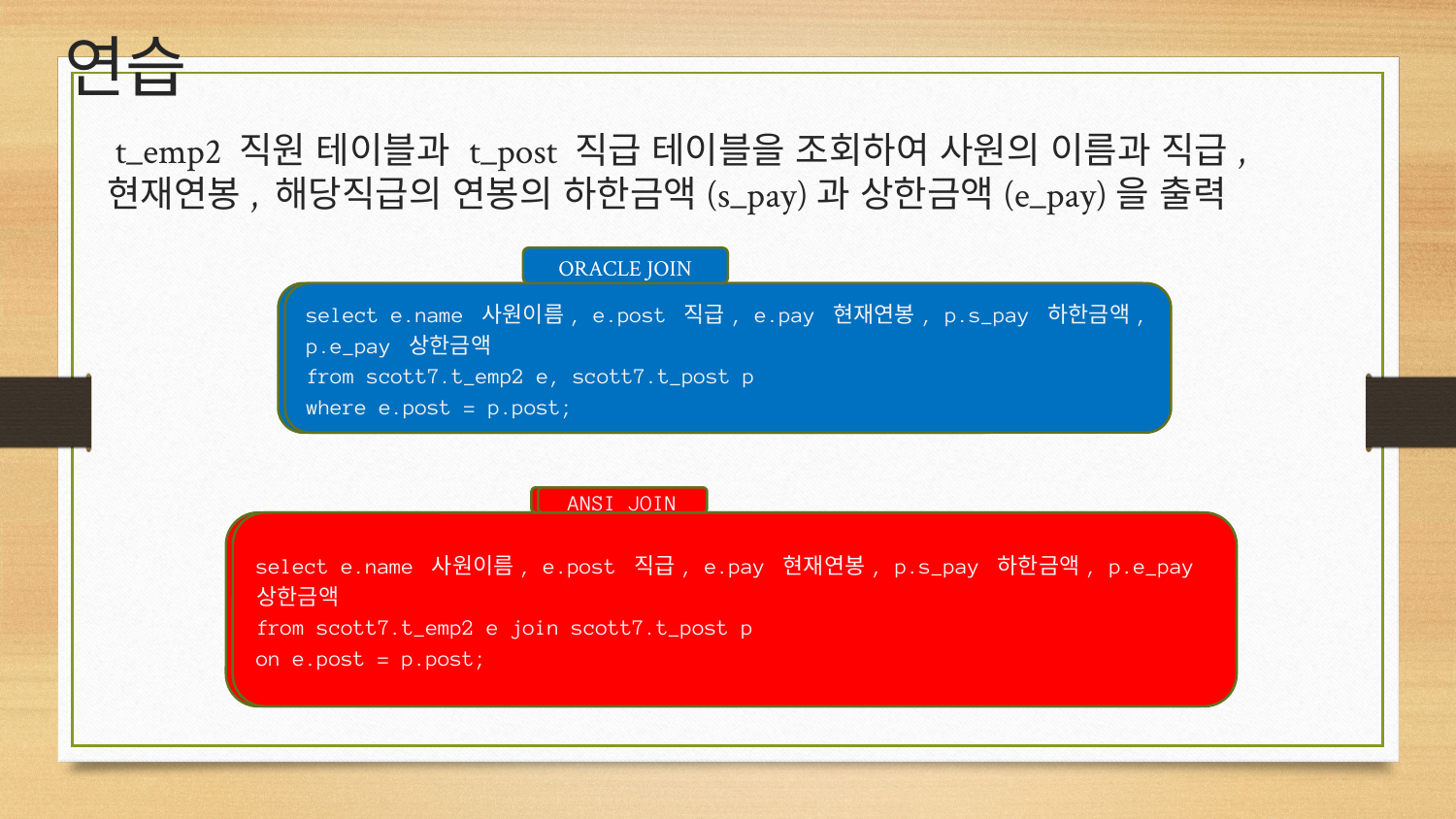

# 연습
 t_emp2 직원 테이블과 t_post 직급 테이블을 조회하여 사원의 이름과 직급, 현재연봉, 해당직급의 연봉의 하한금액(s_pay)과 상한금액(e_pay)을 출력

ORACLE JOIN
select e.name 사원이름, e.post 직급, e.pay 현재연봉, p.s_pay 하한금액, p.e_pay 상한금액
from scott7.t_emp2 e, scott7.t_post p
where e.post = p.post;
select e.name 사원이름, e.post 직급, e.pay 현재연봉, p.s_pay 하한금액, p.e_pay 상한금액
from scott7.t_emp2 e, scott7.t_post p
where e.post = p.post;
ANSI JOIN
ANSI JOIN
select e.name 사원이름, e.post 직급, e.pay 현재연봉, p.s_pay 하한금액, p.e_pay 상한금액
from scott7.t_emp2 e join scott7.t_post p
on e.post = p.post;
select e.name 사원이름, e.post 직급, e.pay 현재연봉, p.s_pay 하한금액, p.e_pay 상한금액
from scott7.t_emp2 e join scott7.t_post p
on e.post = p.post;